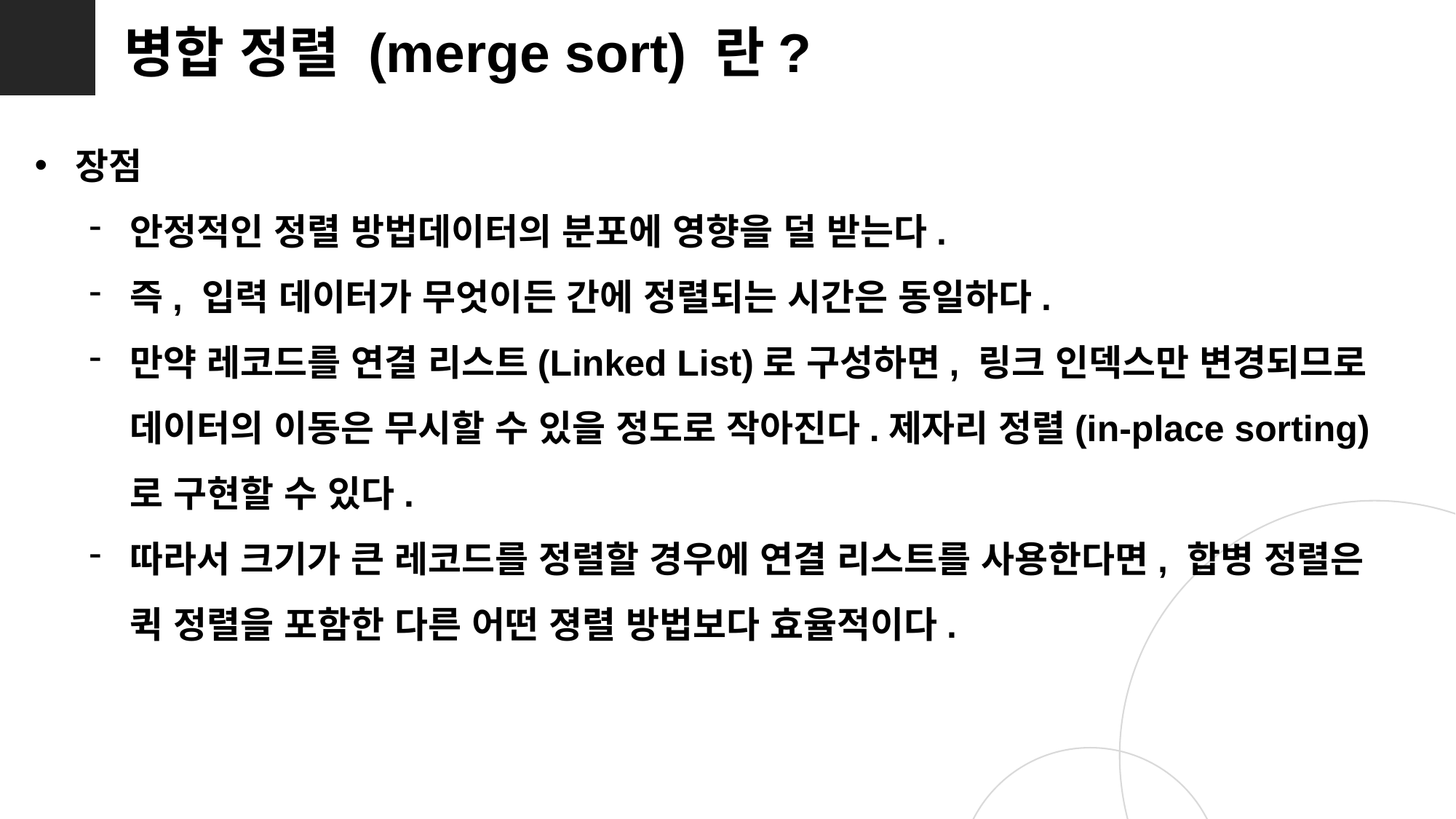

병합 정렬 (merge sort) 란?
장점
안정적인 정렬 방법데이터의 분포에 영향을 덜 받는다.
즉, 입력 데이터가 무엇이든 간에 정렬되는 시간은 동일하다.
만약 레코드를 연결 리스트(Linked List)로 구성하면, 링크 인덱스만 변경되므로 데이터의 이동은 무시할 수 있을 정도로 작아진다.제자리 정렬(in-place sorting)로 구현할 수 있다.
따라서 크기가 큰 레코드를 정렬할 경우에 연결 리스트를 사용한다면, 합병 정렬은 퀵 정렬을 포함한 다른 어떤 졍렬 방법보다 효율적이다.